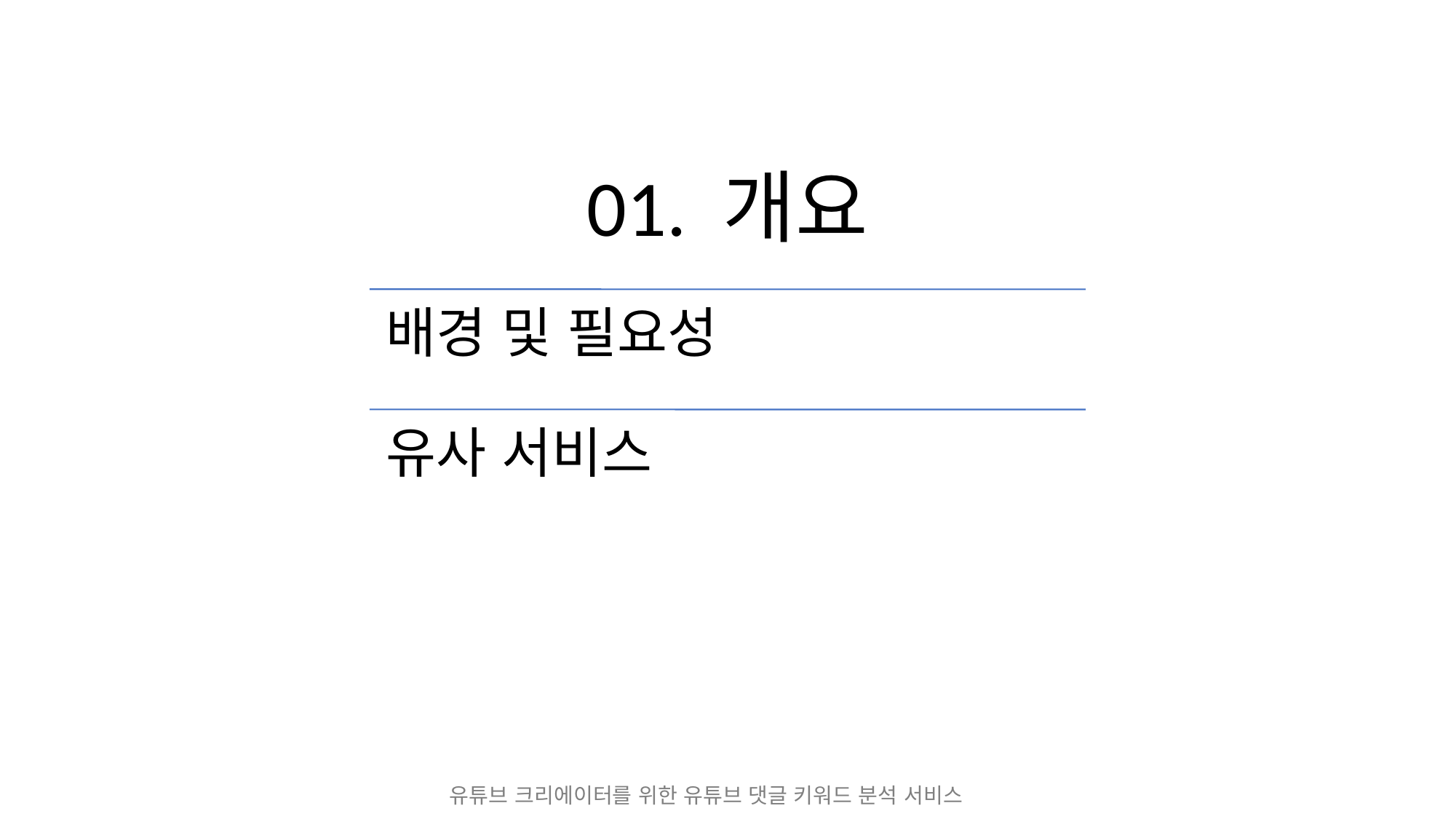

01. 개요
배경 및 필요성
유사 서비스
유튜브 크리에이터를 위한 유튜브 댓글 키워드 분석 서비스